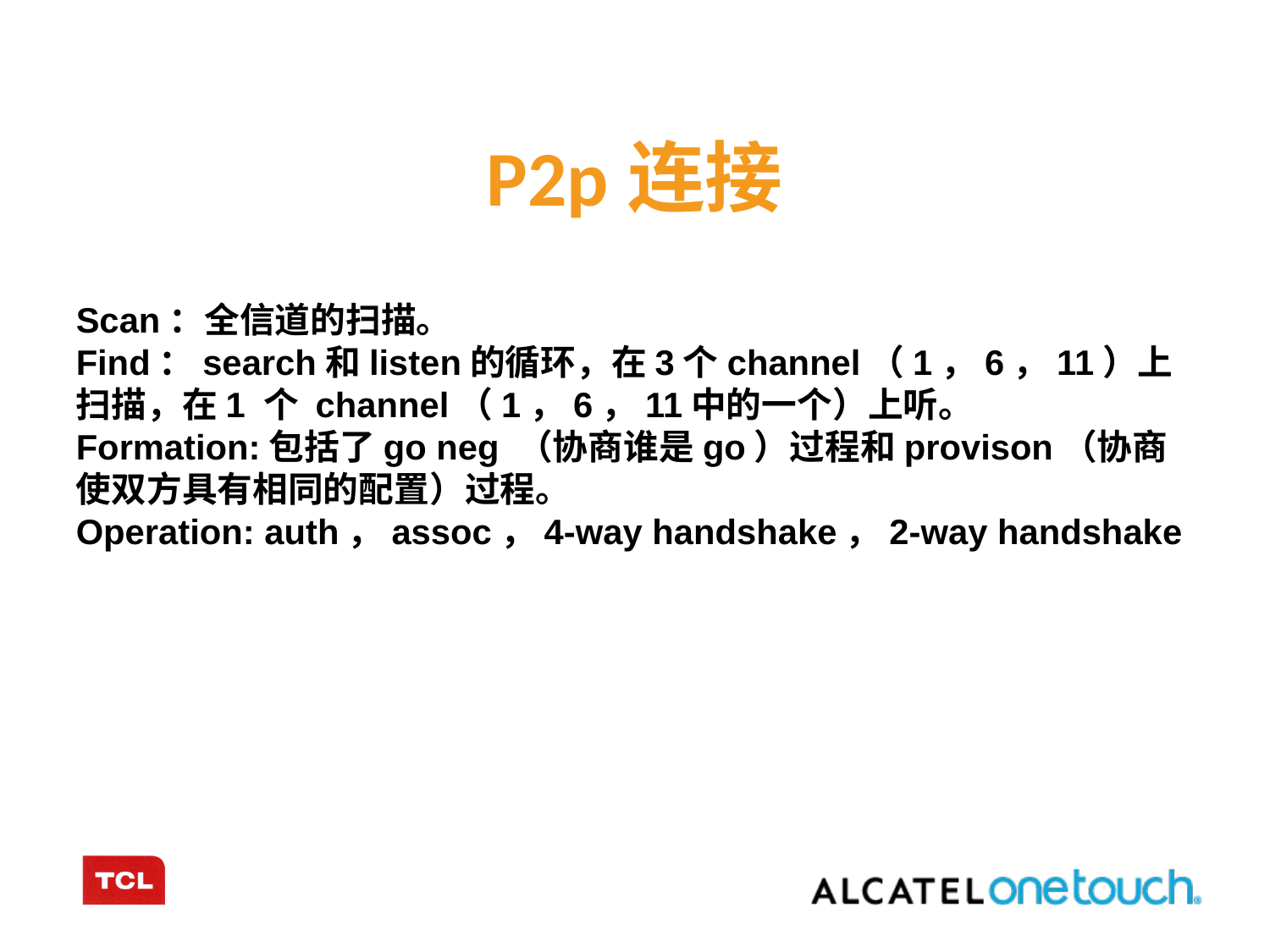

P2p连接
Scan：全信道的扫描。
Find：search和listen的循环，在3个channel（1，6，11）上扫描，在1 个 channel（1，6，11中的一个）上听。
Formation:包括了go neg （协商谁是go）过程和provison（协商使双方具有相同的配置）过程。
Operation: auth，assoc，4-way handshake，2-way handshake